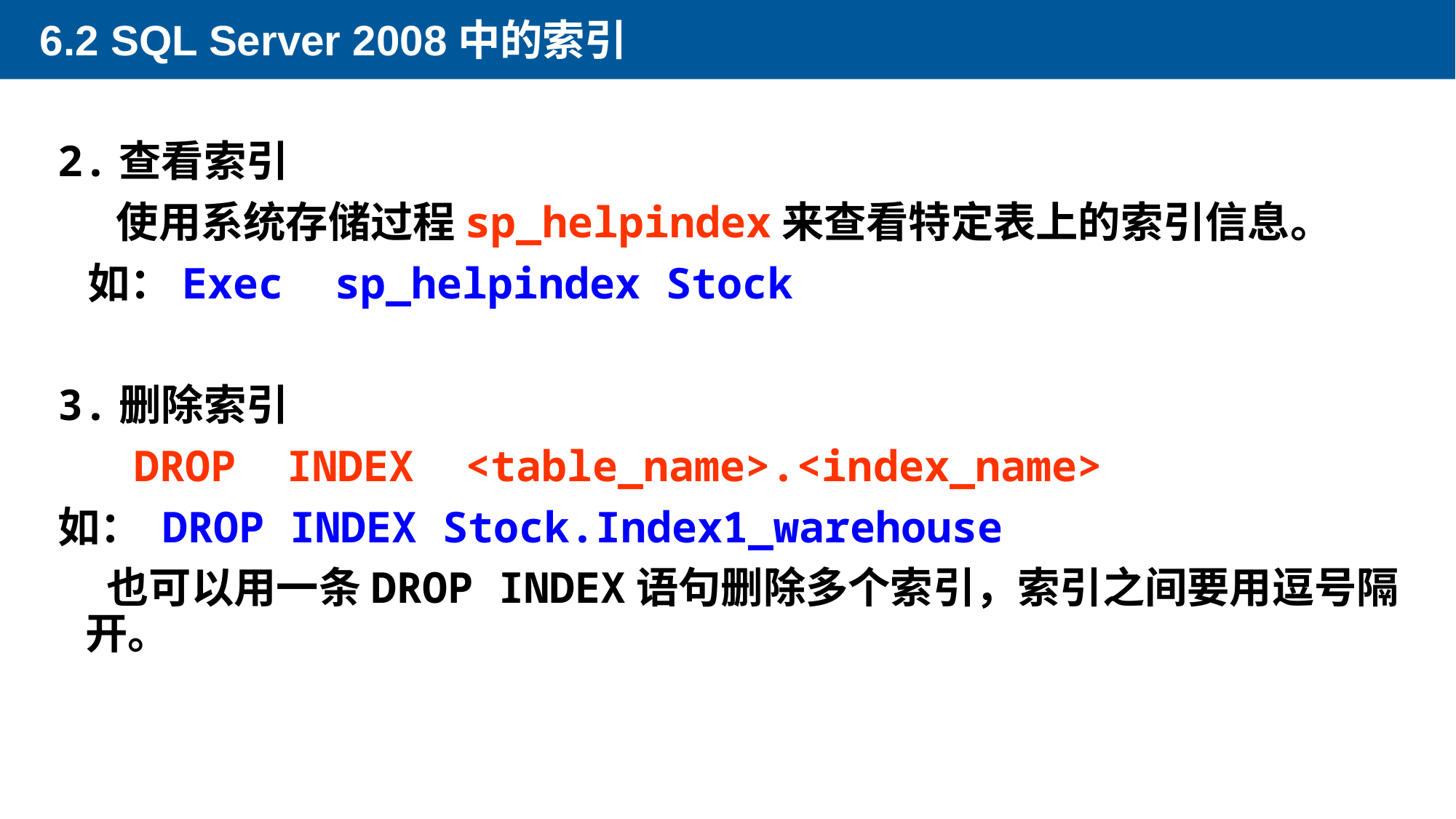

6.2 SQL Server 2008中的索引
2.查看索引
     使用系统存储过程sp_helpindex来查看特定表上的索引信息。
  如：Exec  sp_helpindex Stock

3.删除索引
   DROP  INDEX  <table_name>.<index_name>
如： DROP INDEX Stock.Index1_warehouse
    也可以用一条DROP INDEX语句删除多个索引，索引之间要用逗号隔开。